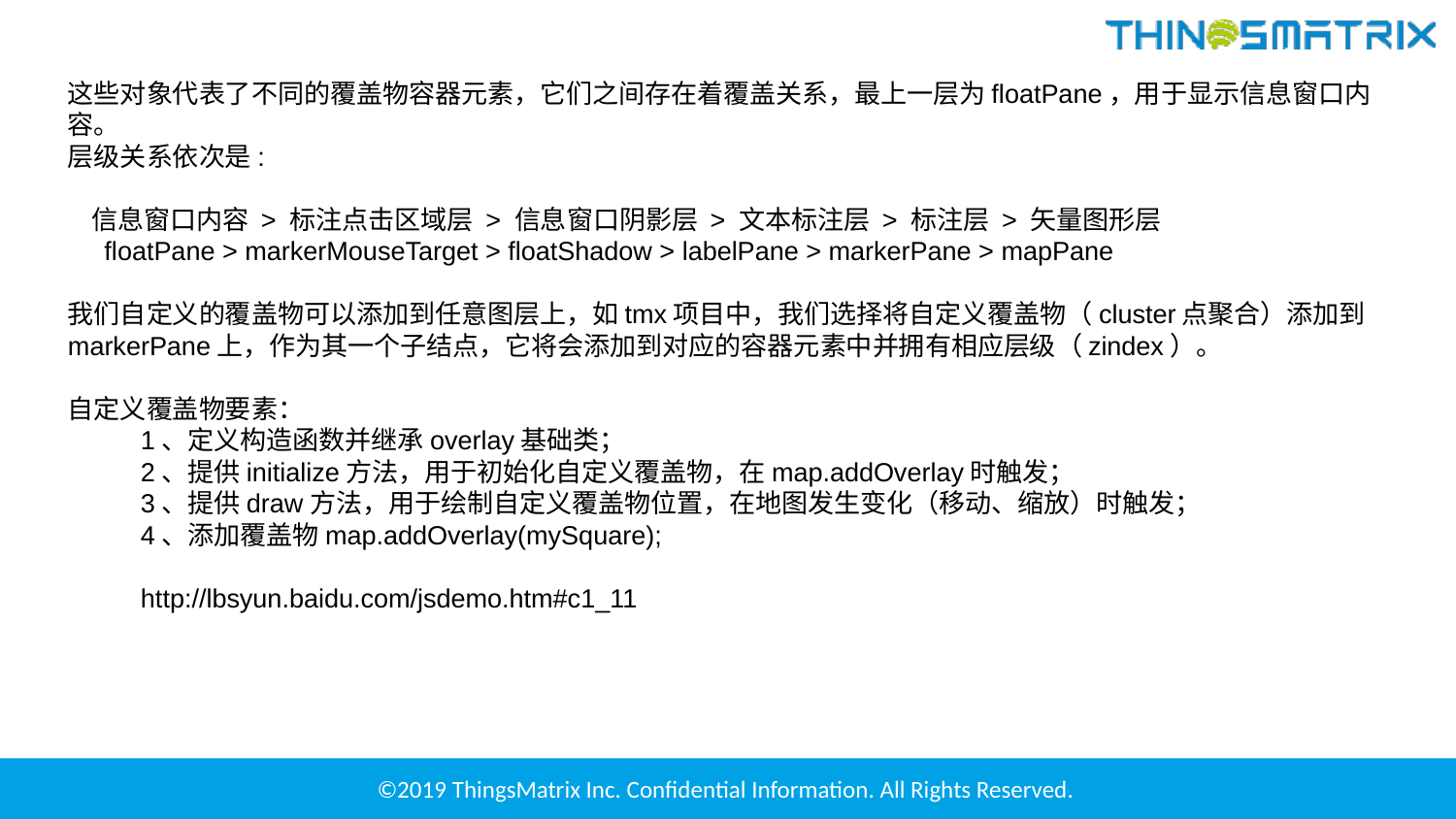

这些对象代表了不同的覆盖物容器元素，它们之间存在着覆盖关系，最上一层为floatPane，用于显示信息窗口内容。
层级关系依次是:

   信息窗口内容 > 标注点击区域层 > 信息窗口阴影层 > 文本标注层 > 标注层 > 矢量图形层
     floatPane > markerMouseTarget > floatShadow > labelPane > markerPane > mapPane

我们自定义的覆盖物可以添加到任意图层上，如tmx项目中，我们选择将自定义覆盖物（cluster点聚合）添加到markerPane上，作为其一个子结点，它将会添加到对应的容器元素中并拥有相应层级（zindex）。

自定义覆盖物要素：
1、定义构造函数并继承overlay基础类；
2、提供initialize方法，用于初始化自定义覆盖物，在map.addOverlay时触发；
3、提供draw方法，用于绘制自定义覆盖物位置，在地图发生变化（移动、缩放）时触发；
4、添加覆盖物map.addOverlay(mySquare);

http://lbsyun.baidu.com/jsdemo.htm#c1_11